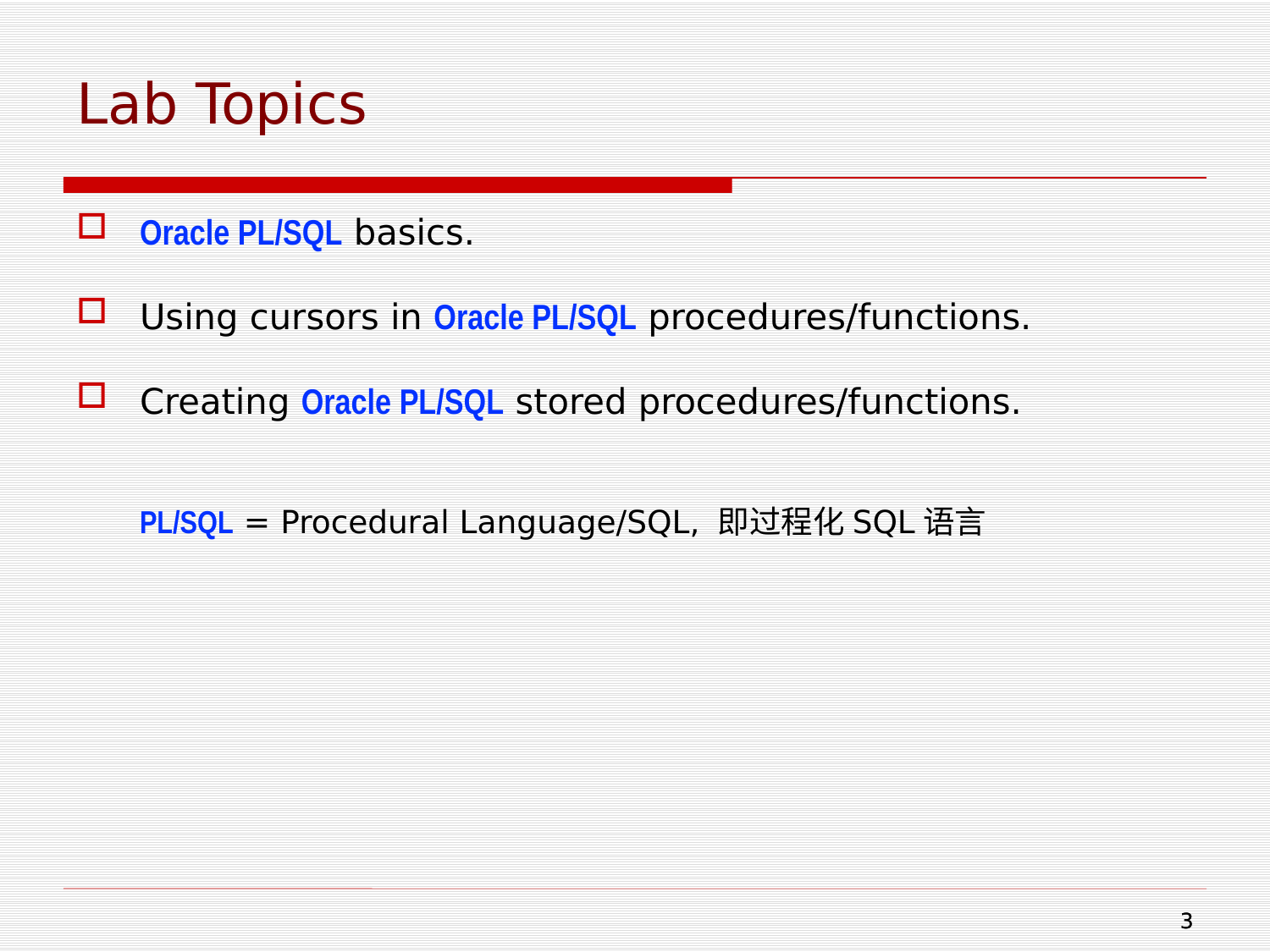

# Lab Topics
Oracle PL/SQL basics.
Using cursors in Oracle PL/SQL procedures/functions.
Creating Oracle PL/SQL stored procedures/functions.

PL/SQL = Procedural Language/SQL, 即过程化SQL语言
3
3